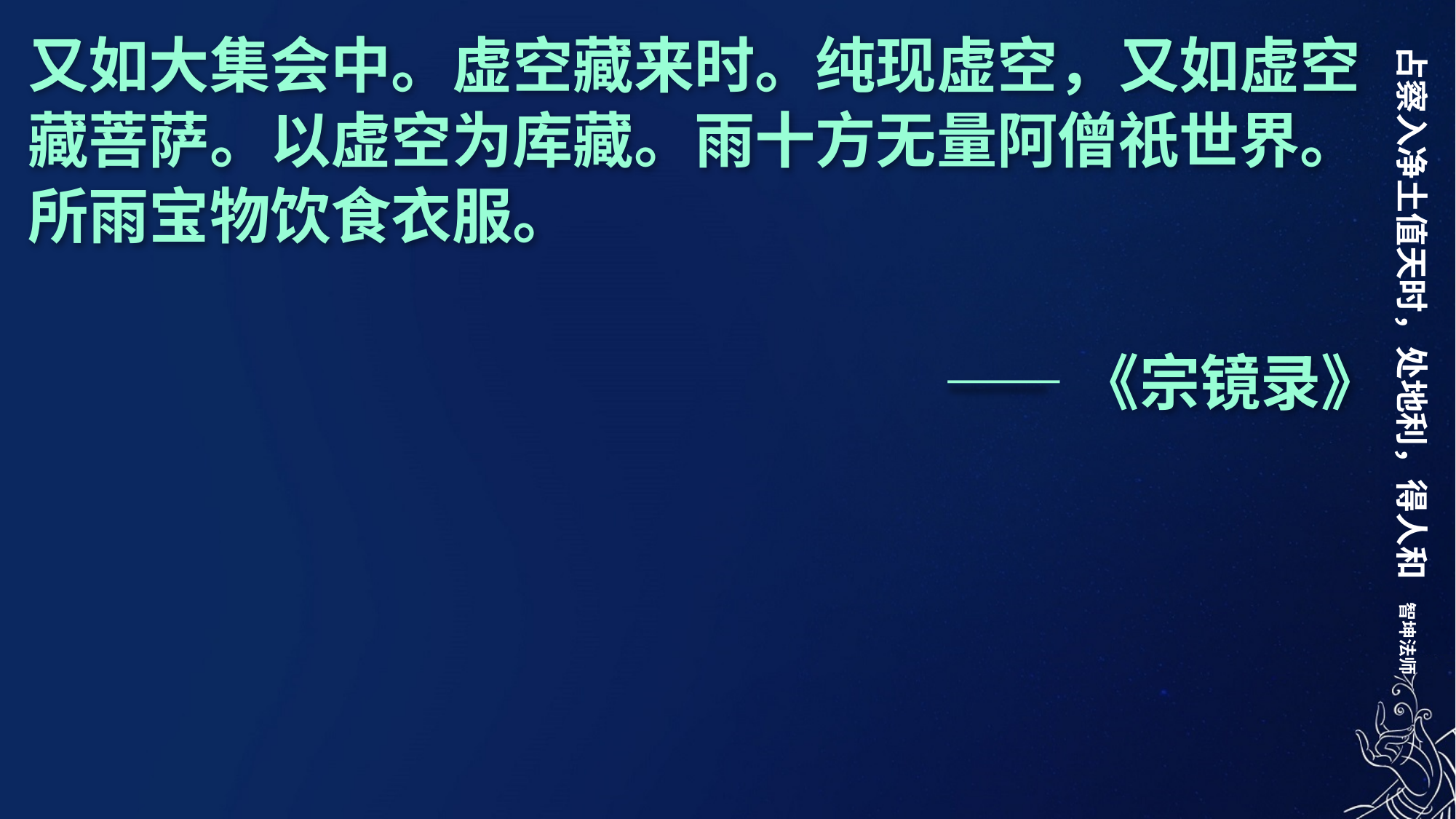

又如大集会中。虚空藏来时。纯现虚空，又如虚空藏菩萨。以虚空为库藏。雨十方无量阿僧祇世界。所雨宝物饮食衣服。

——《宗镜录》